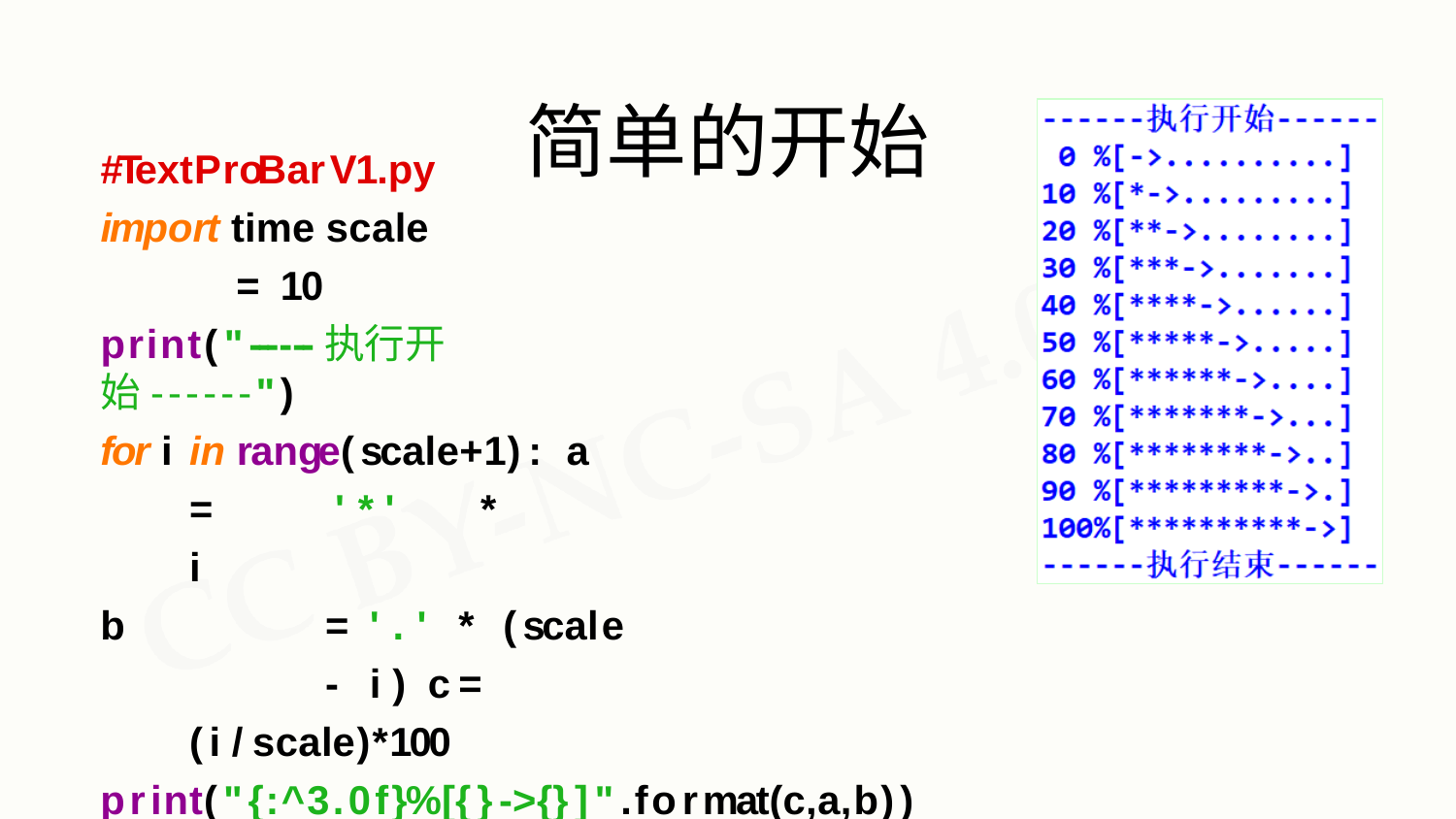

# 简单的开始

#TextProBarV1.py import time scale	=	10
print("------执行开始------")
for i	in range(scale+1): a	=	'*'	*	i
b	=	'.'	*	(scale	-	i) c	=	(i/scale)*100
print("{:^3.0f}%[{}->{}]".format(c,a,b)) time.sleep(0.1)
print("------执行结束------")